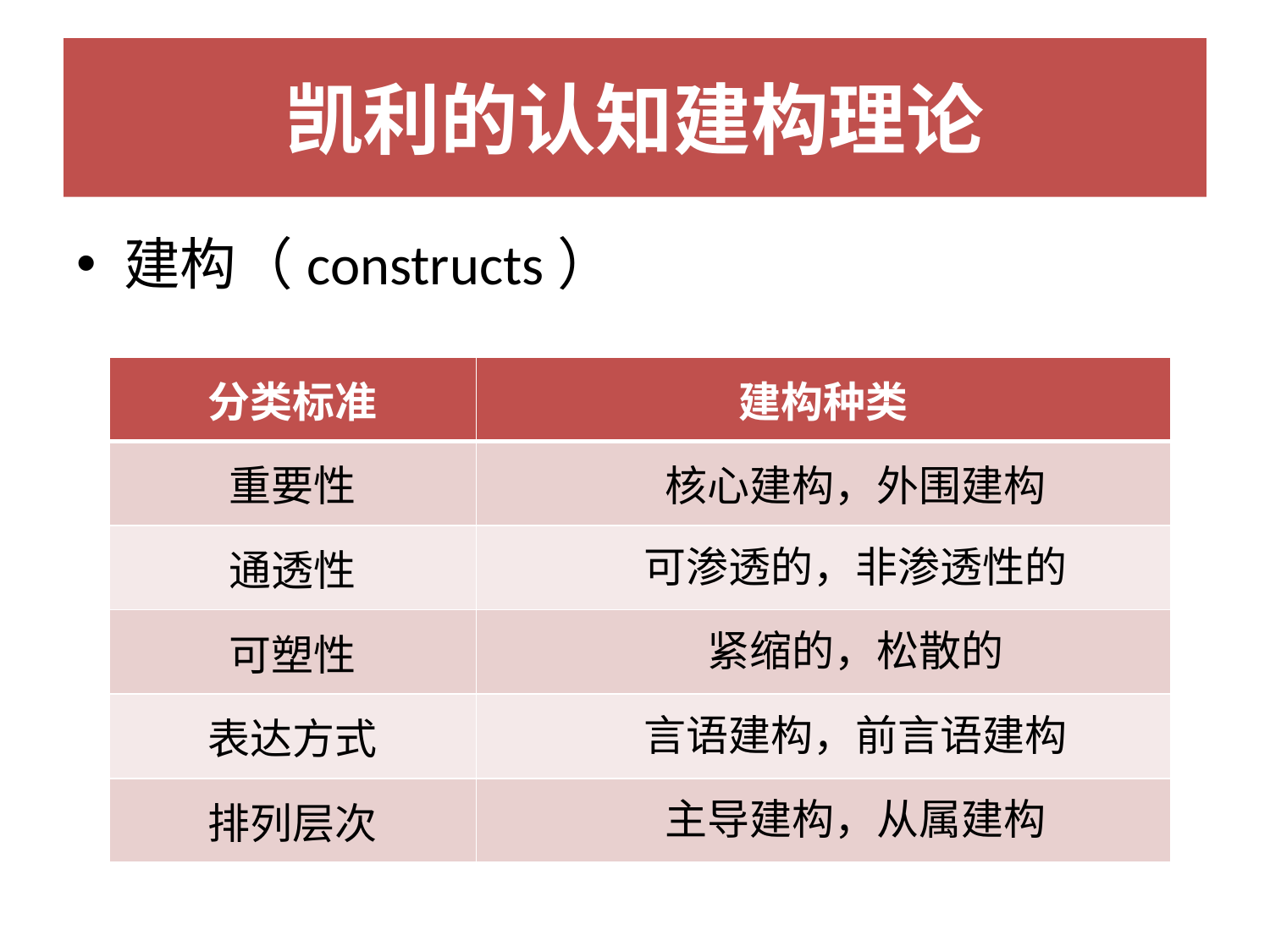

# 凯利的认知建构理论
建构（constructs）
| 分类标准 | 建构种类 |
| --- | --- |
| 重要性 | 核心建构，外围建构 |
| 通透性 | 可渗透的，非渗透性的 |
| 可塑性 | 紧缩的，松散的 |
| 表达方式 | 言语建构，前言语建构 |
| 排列层次 | 主导建构，从属建构 |